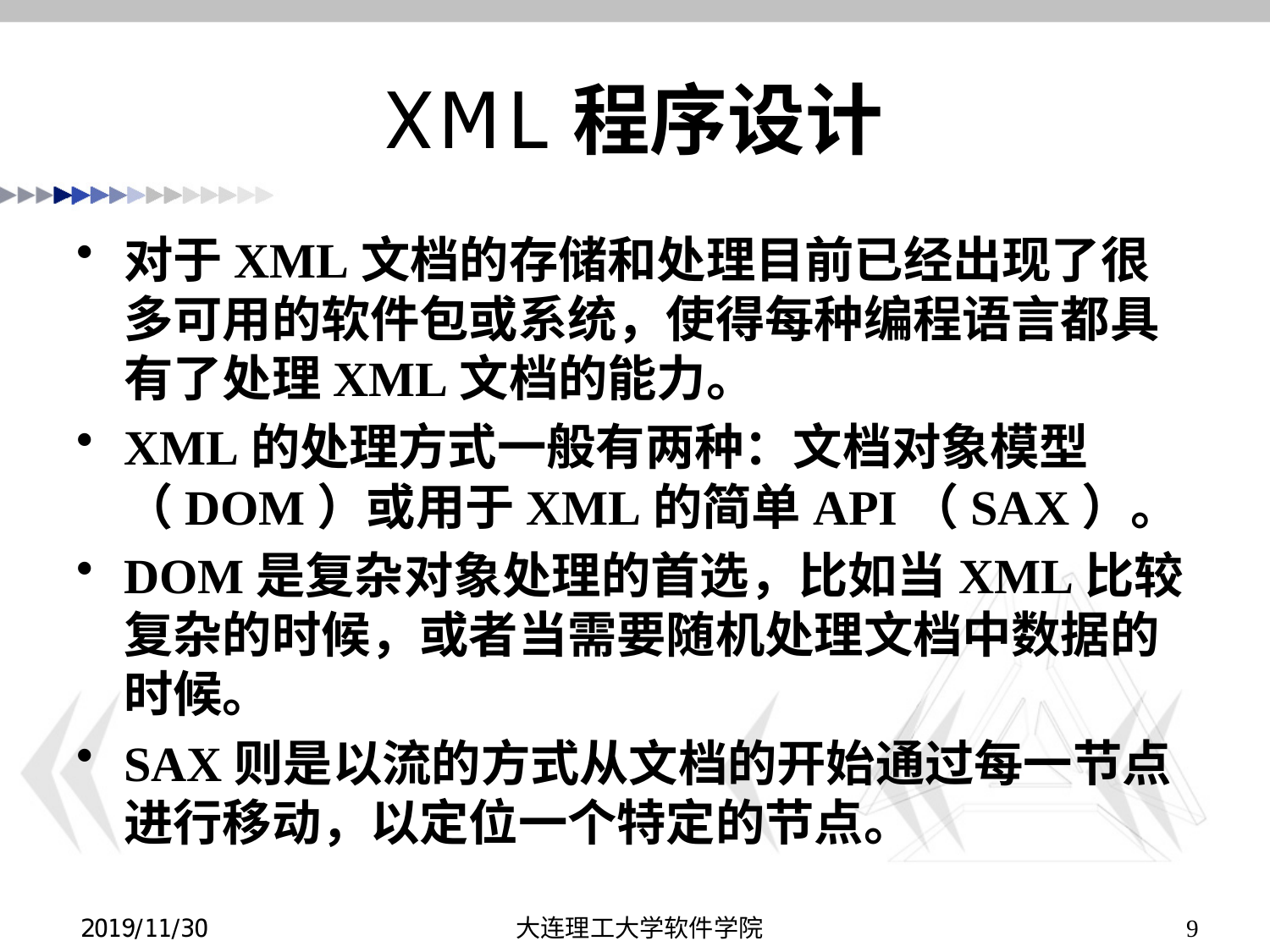

# XML程序设计
对于XML文档的存储和处理目前已经出现了很多可用的软件包或系统，使得每种编程语言都具有了处理XML文档的能力。
XML的处理方式一般有两种：文档对象模型（DOM）或用于XML的简单API（SAX）。
DOM是复杂对象处理的首选，比如当XML比较复杂的时候，或者当需要随机处理文档中数据的时候。
SAX则是以流的方式从文档的开始通过每一节点进行移动，以定位一个特定的节点。
2019/11/30
大连理工大学软件学院
9